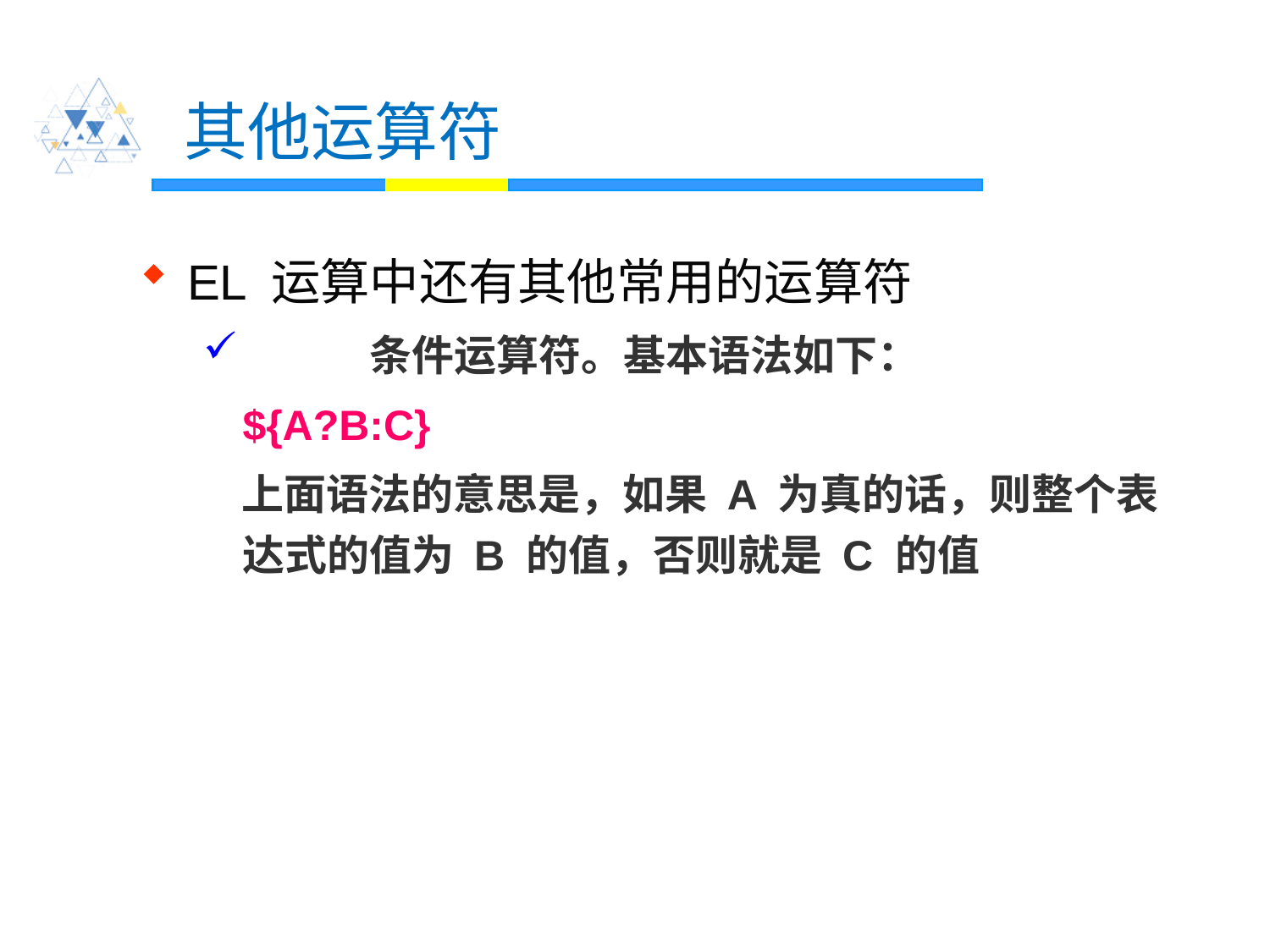

# 其他运算符
EL 运算中还有其他常用的运算符
 	条件运算符。基本语法如下：
	${A?B:C}
   上面语法的意思是，如果 A 为真的话，则整个表达式的值为 B 的值，否则就是 C 的值